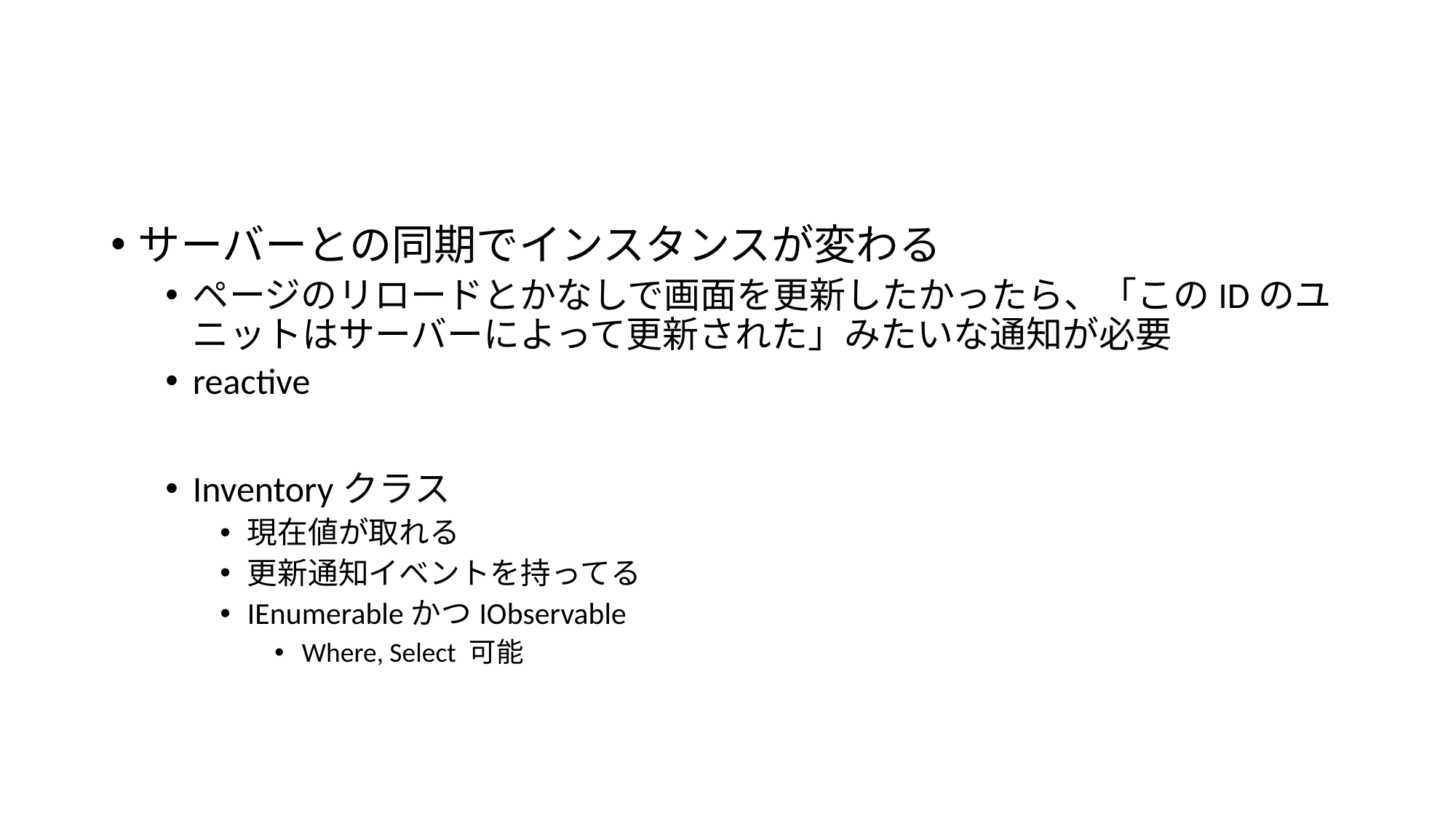

#
サーバーとの同期でインスタンスが変わる
ページのリロードとかなしで画面を更新したかったら、「このIDのユニットはサーバーによって更新された」みたいな通知が必要
reactive

Inventoryクラス
現在値が取れる
更新通知イベントを持ってる
IEnumerableかつIObservable
Where, Select 可能